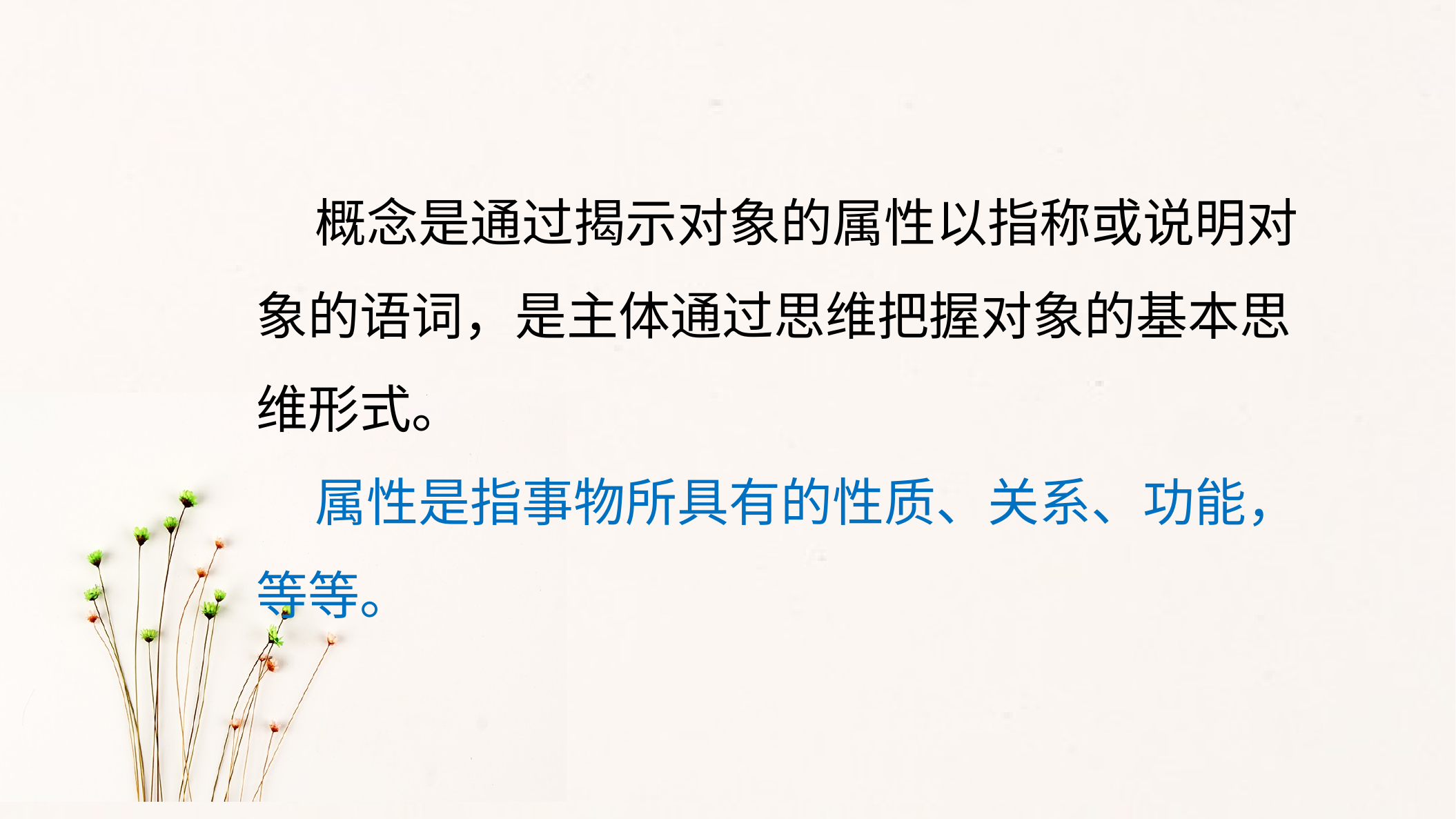

概念是通过揭示对象的属性以指称或说明对象的语词，是主体通过思维把握对象的基本思维形式。
    属性是指事物所具有的性质、关系、功能，等等。